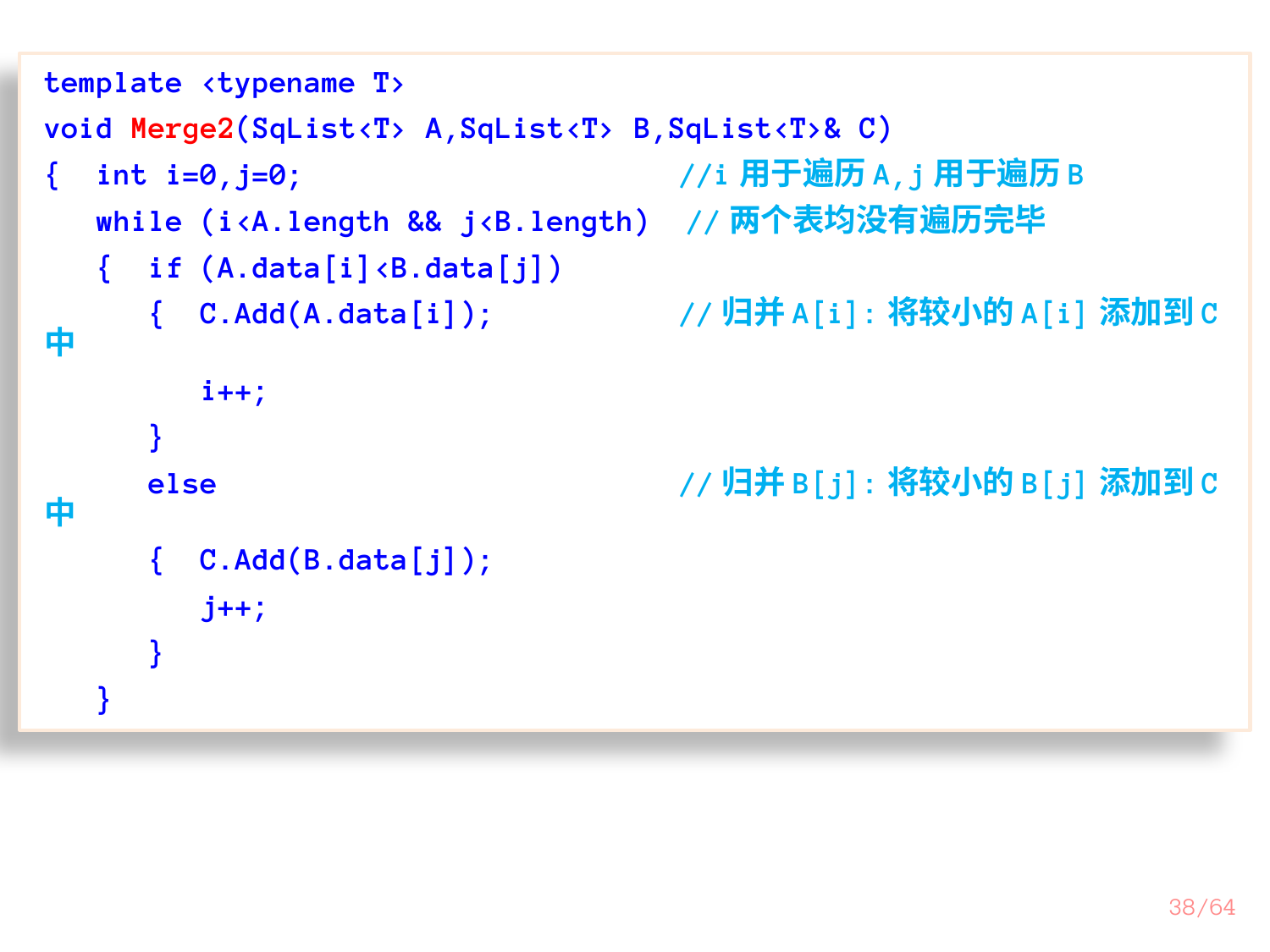

template <typename T>
void Merge2(SqList<T> A,SqList<T> B,SqList<T>& C)
{  int i=0,j=0;			//i用于遍历A,j用于遍历B
   while (i<A.length && j<B.length)  //两个表均没有遍历完毕
   {  if (A.data[i]<B.data[j])
      {  C.Add(A.data[i]);		//归并A[i]:将较小的A[i]添加到C中
         i++;
      }
      else				//归并B[j]:将较小的B[j]添加到C中
      {  C.Add(B.data[j]);
         j++;
      }
   }
38/64